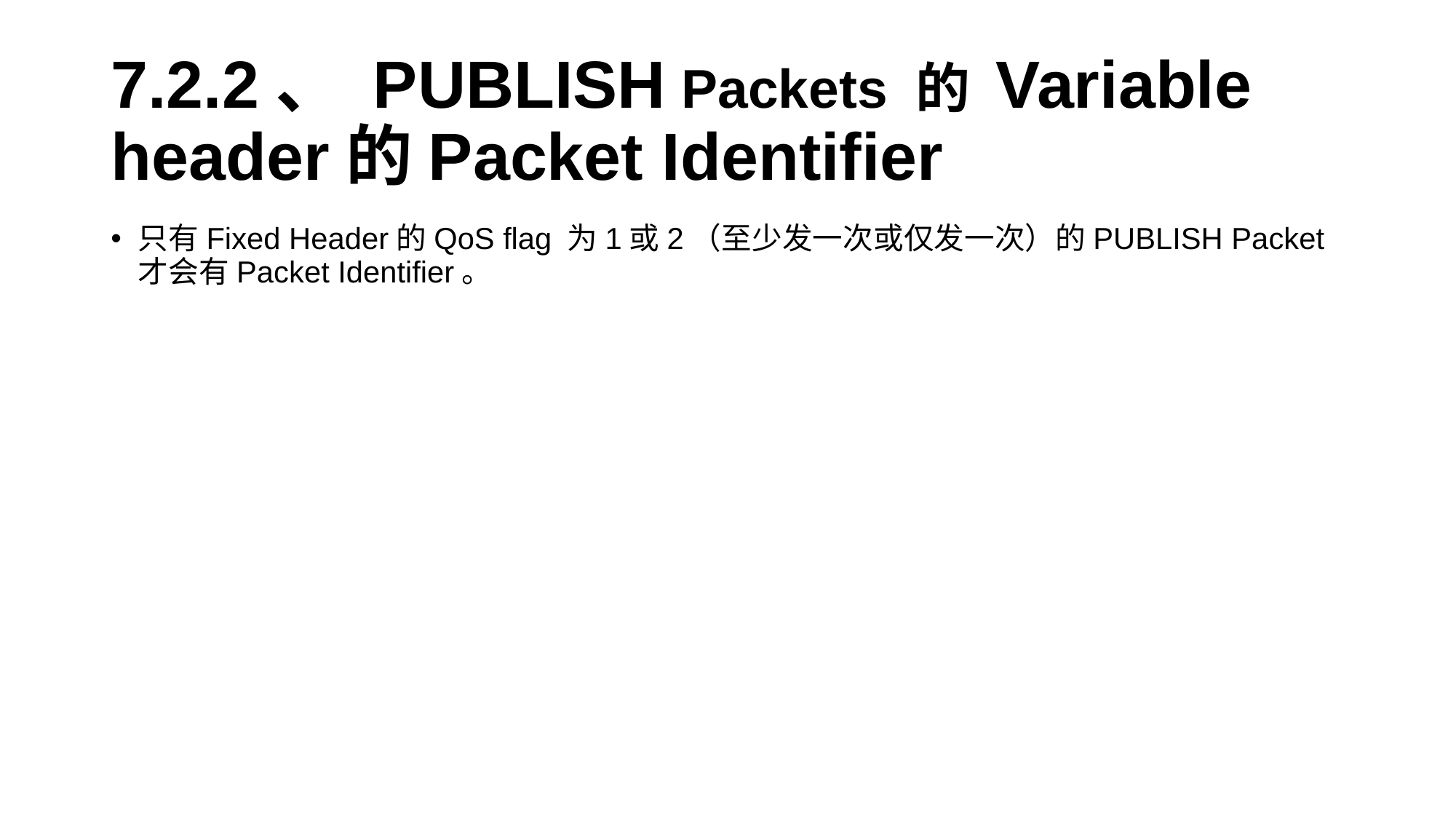

# 7.2.2、 PUBLISH Packets 的 Variable header的Packet Identifier
只有Fixed Header的QoS flag 为1或2（至少发一次或仅发一次）的PUBLISH Packet才会有Packet Identifier。